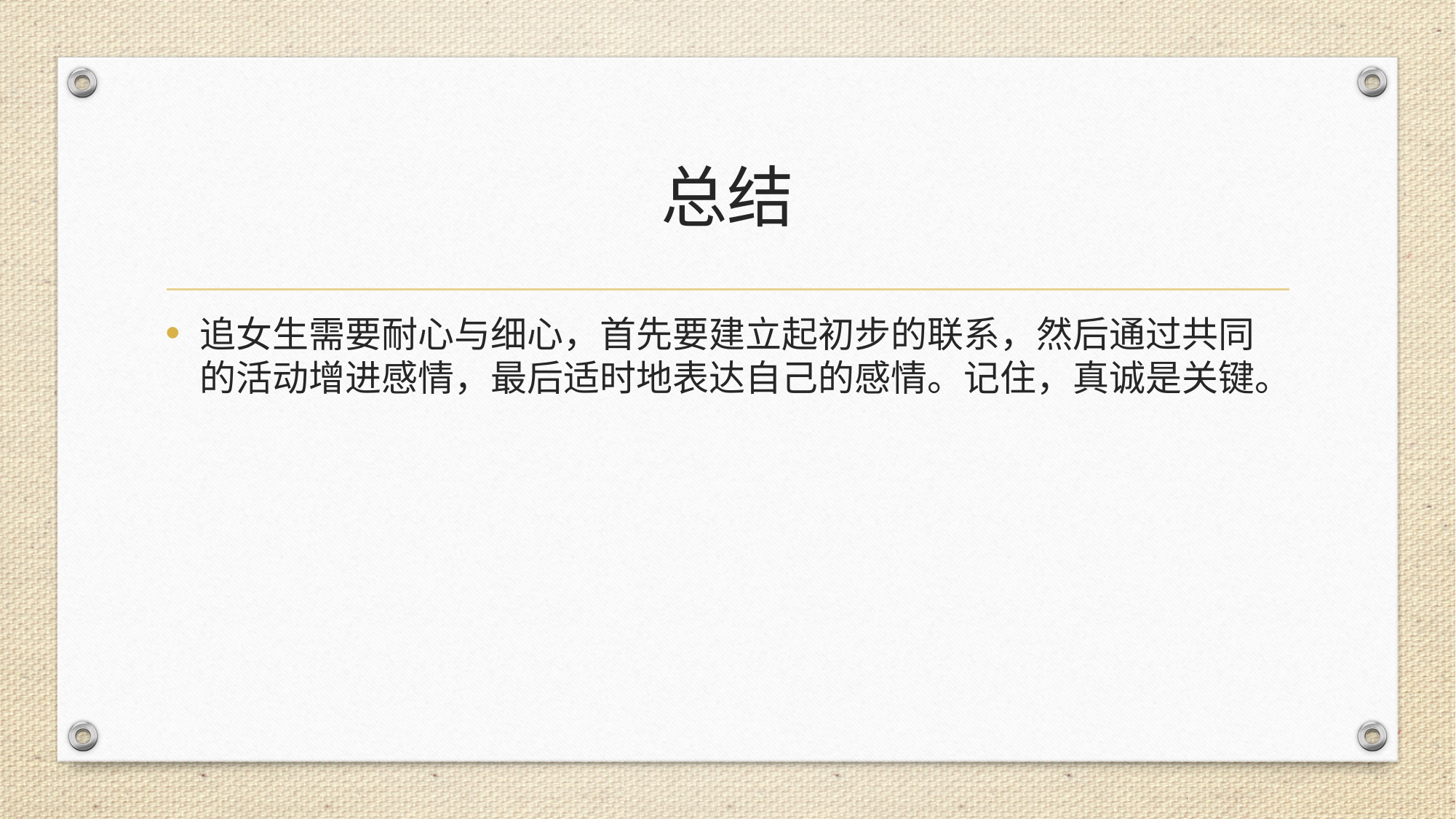

# 总结
追女生需要耐心与细心，首先要建立起初步的联系，然后通过共同的活动增进感情，最后适时地表达自己的感情。记住，真诚是关键。